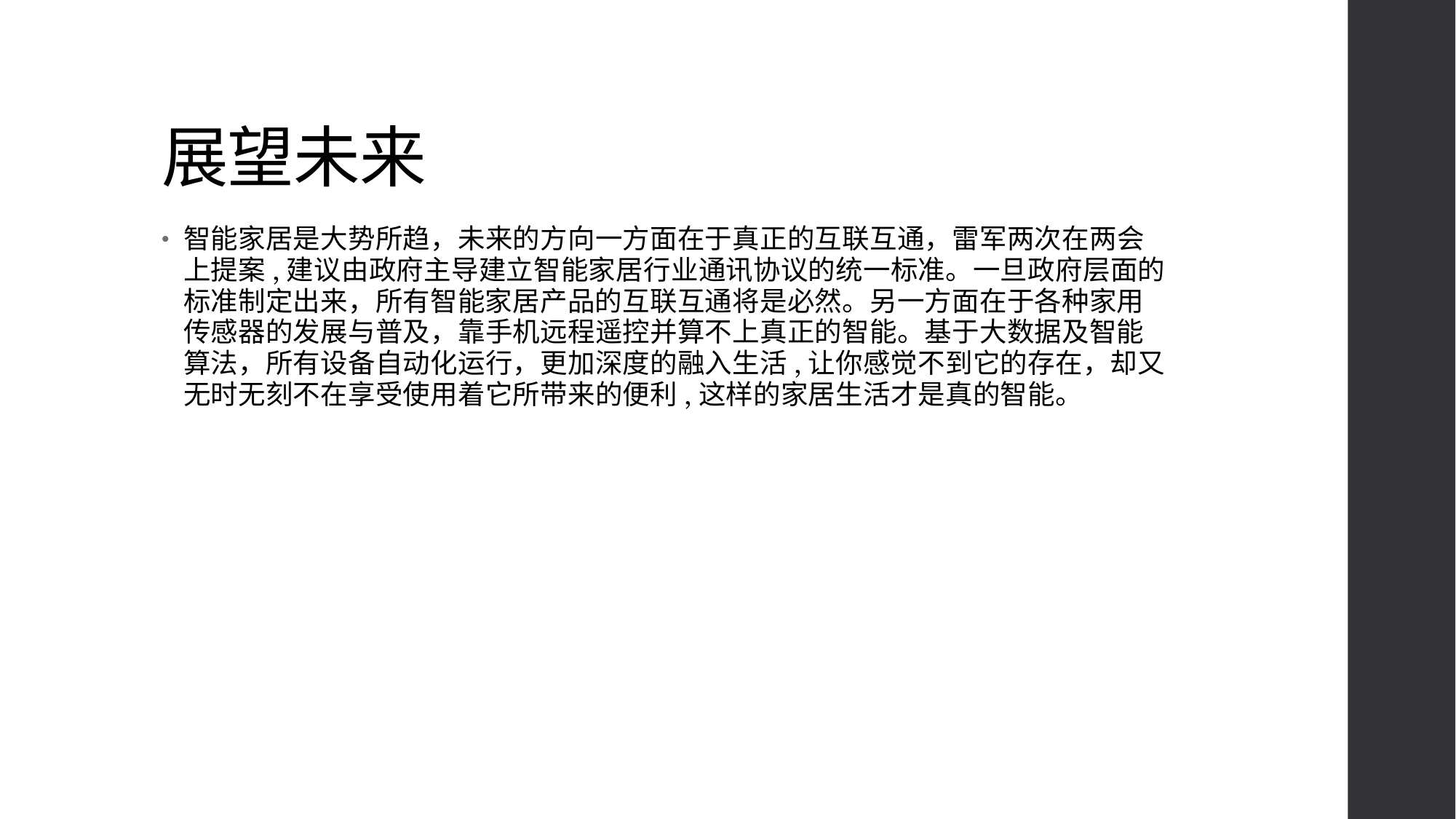

# 展望未来
智能家居是大势所趋，未来的方向一方面在于真正的互联互通，雷军两次在两会上提案,建议由政府主导建立智能家居行业通讯协议的统一标准。一旦政府层面的标准制定出来，所有智能家居产品的互联互通将是必然。另一方面在于各种家用传感器的发展与普及，靠手机远程遥控并算不上真正的智能。基于大数据及智能算法，所有设备自动化运行，更加深度的融入生活,让你感觉不到它的存在，却又无时无刻不在享受使用着它所带来的便利,这样的家居生活才是真的智能。